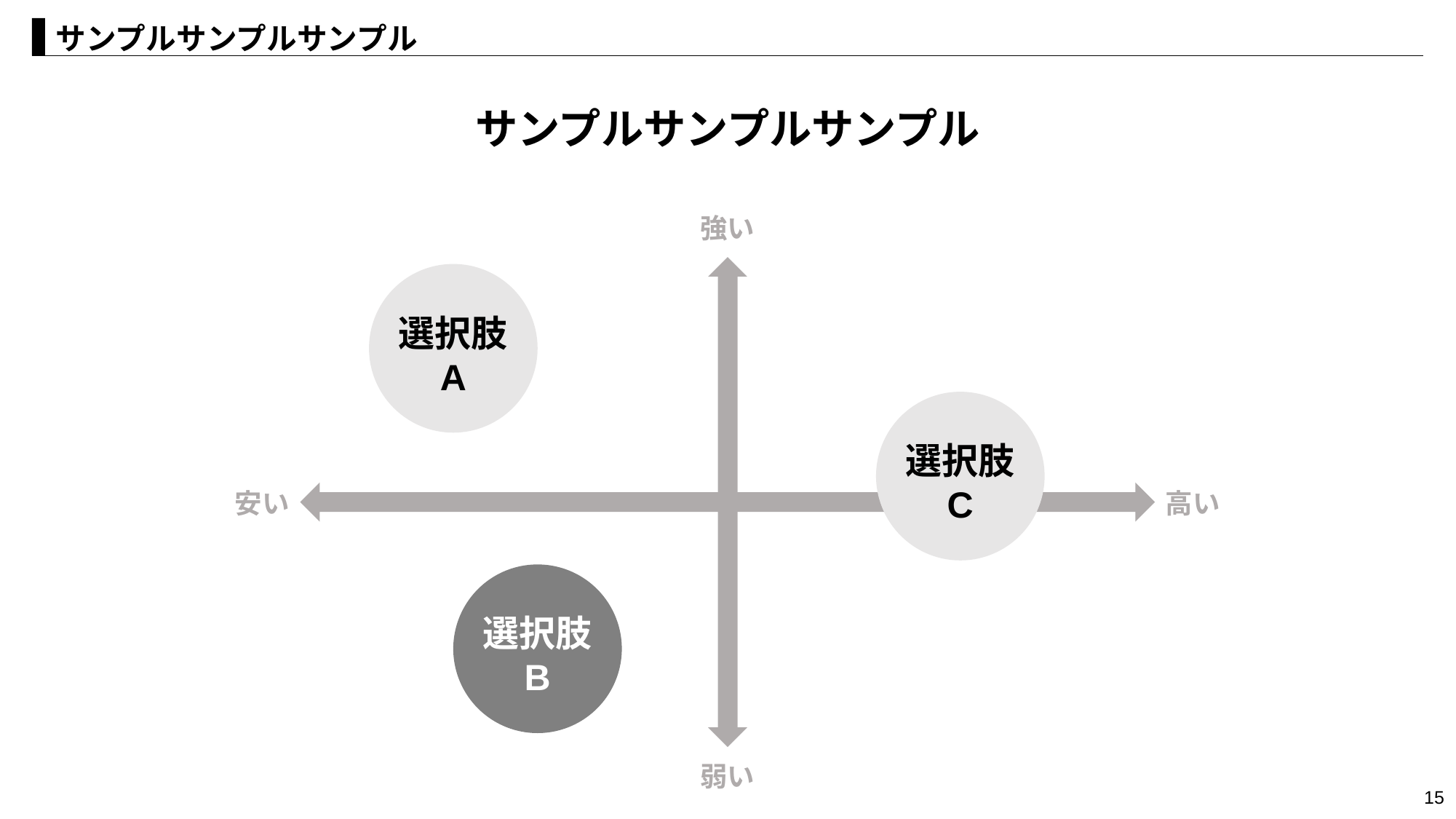

サンプルサンプルサンプル

サンプルサンプルサンプル
強い

選択肢
A

選択肢
C
安い
高い

選択肢
B
弱い
15